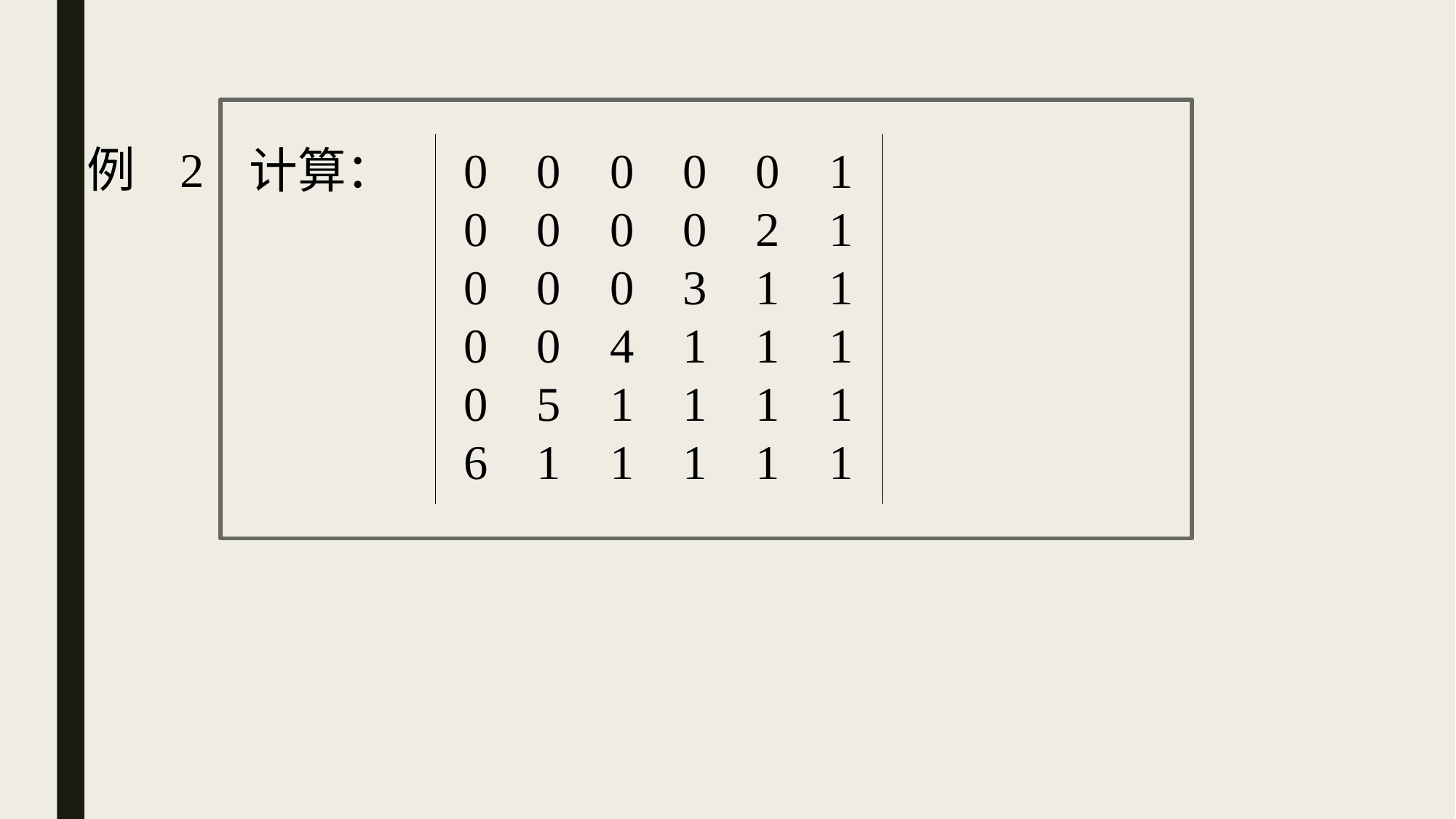

例   2
计算：
0    0    0    0    0    1
0    0    0    0    2    1
0    0    0    3    1    1
0    0    4    1    1    1
0    5    1    1    1    1
6    1    1    1    1    1